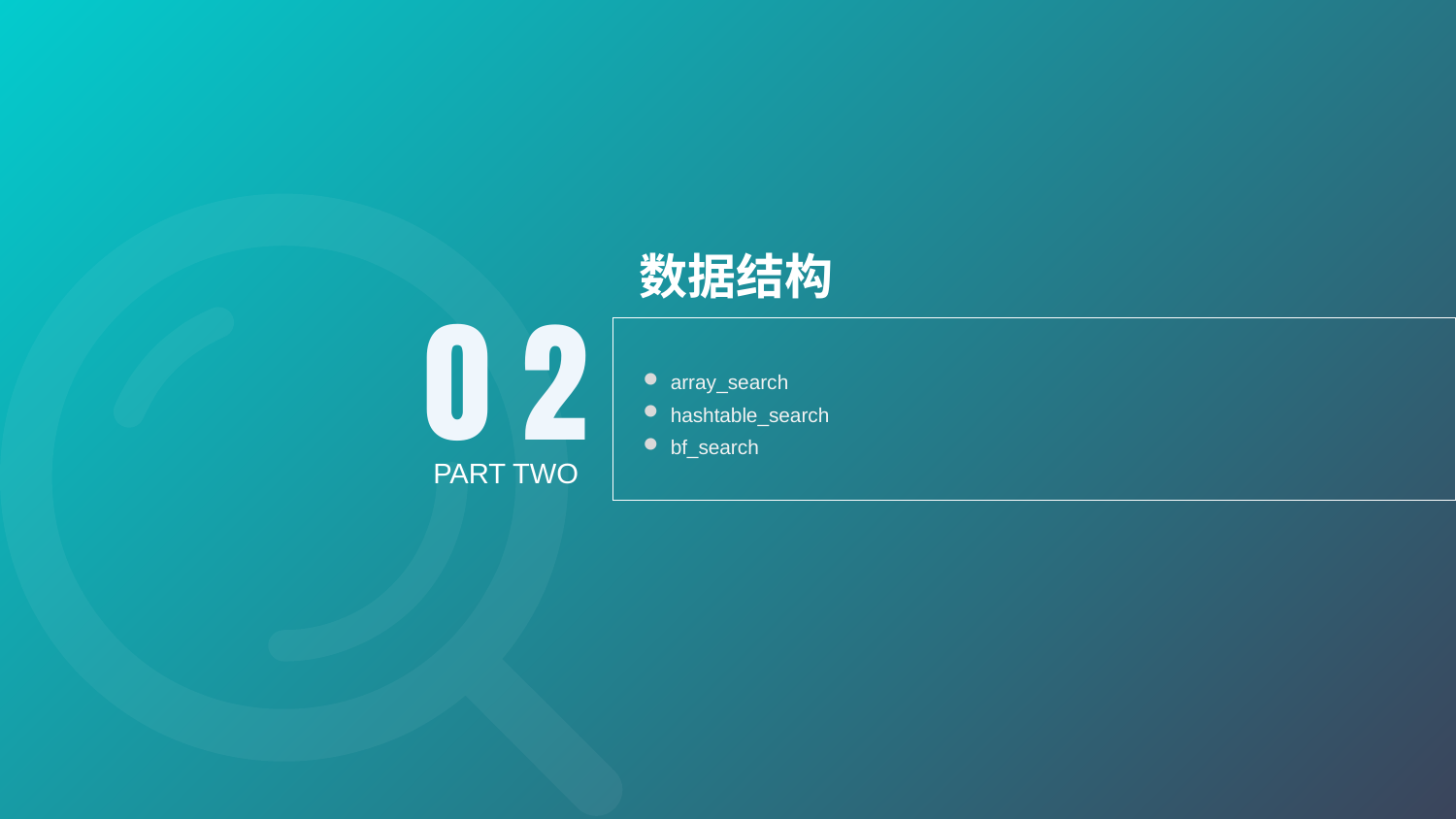

数据结构
0 2

array_search
hashtable_search
bf_search
PART TWO